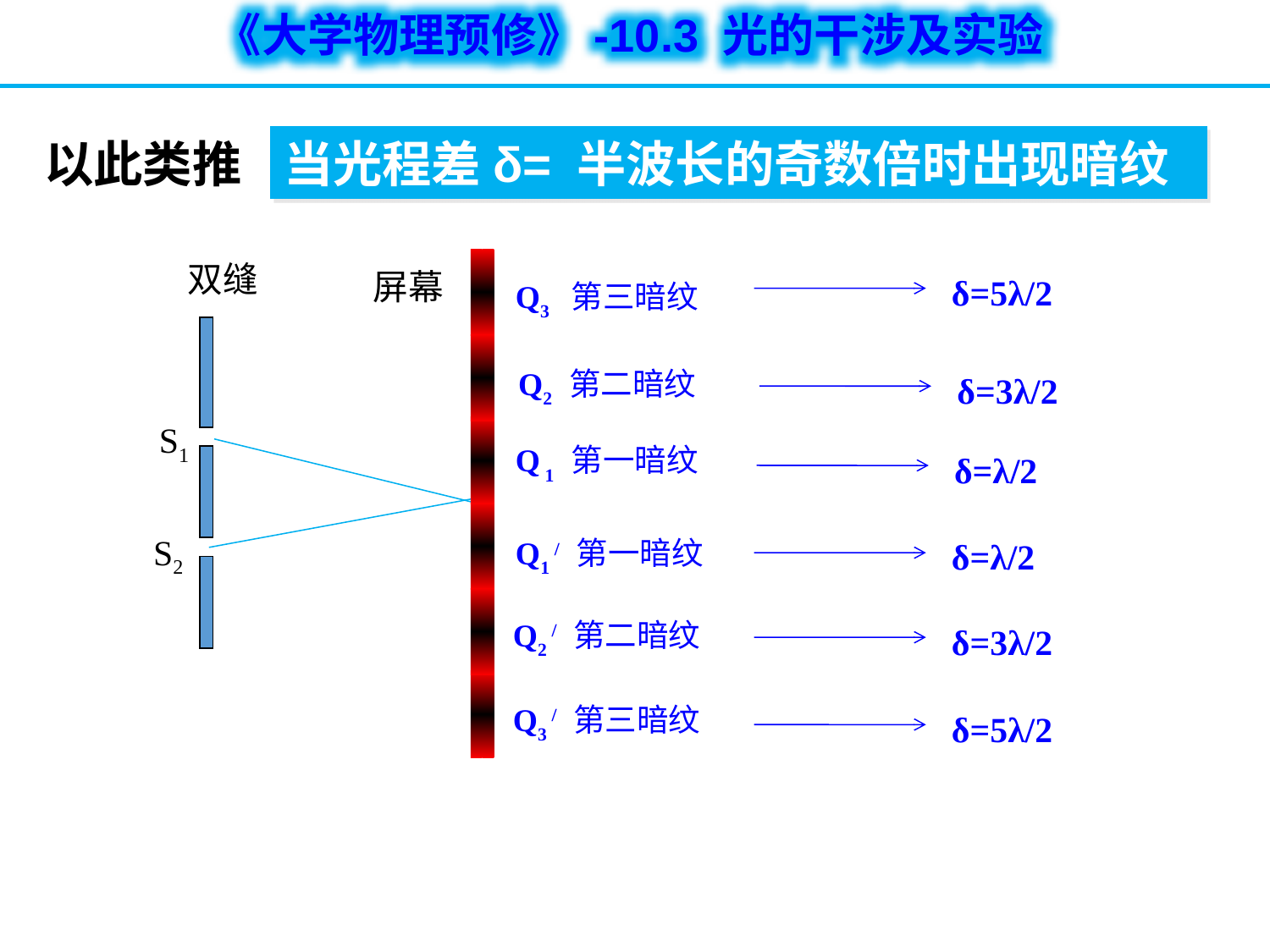

以此类推
当光程差δ= 半波长的奇数倍时出现暗纹

双缝
屏幕
δ=5λ/2

δ=3λ/2

δ=λ/2

δ=λ/2

δ=3λ/2

δ=5λ/2

Q3   第三暗纹
Q2  第二暗纹
Q 1  第一暗纹
Q1 /  第一暗纹
Q2 /  第二暗纹
Q3 /  第三暗纹

S1

S2